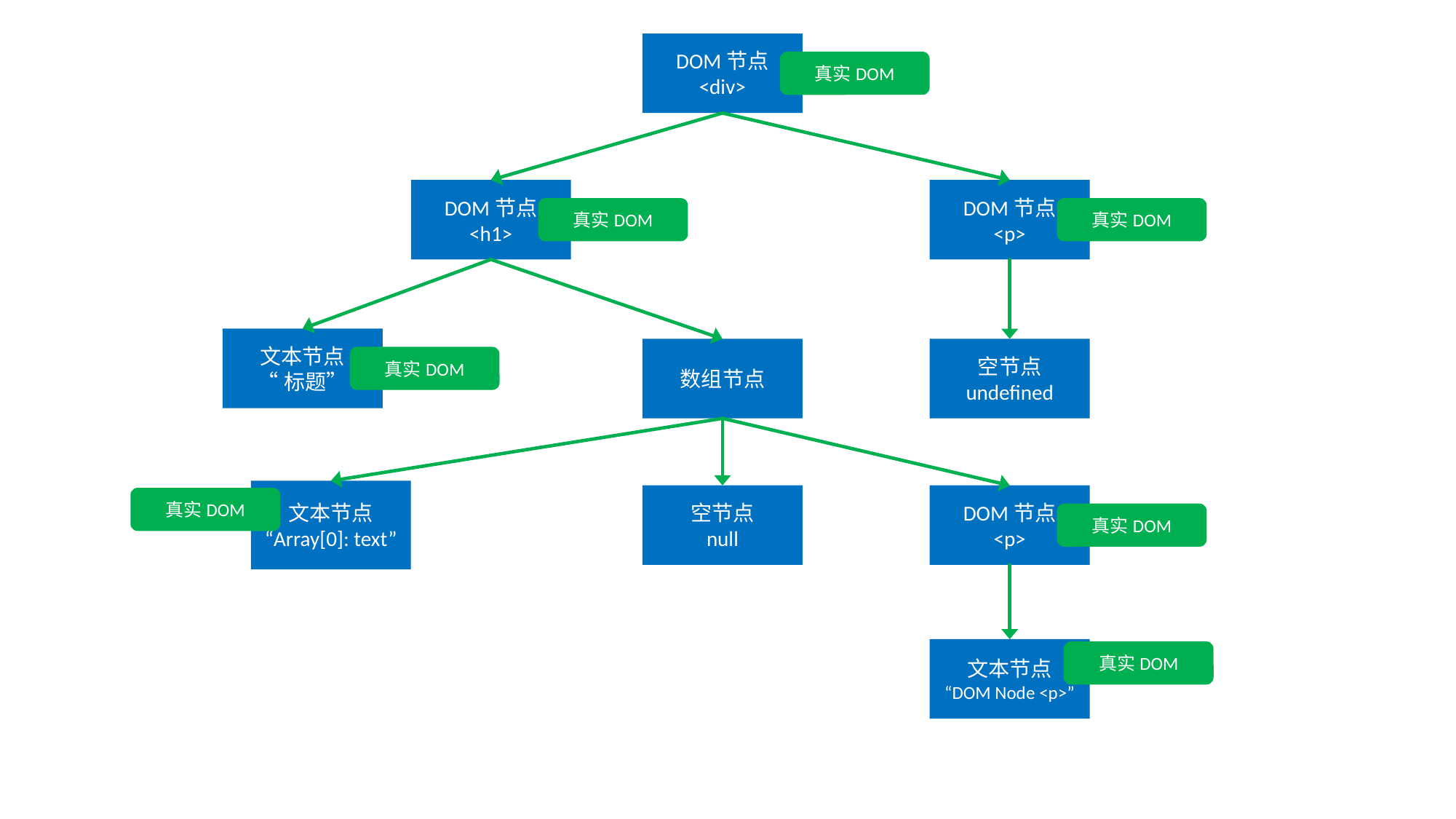

DOM节点
<div>
真实DOM
DOM节点
<h1>
DOM节点
<p>
真实DOM
真实DOM
文本节点
“标题”
数组节点
空节点
undefined
真实DOM
文本节点
“Array[0]: text”
空节点
null
DOM节点
<p>
真实DOM
真实DOM
文本节点
“DOM Node <p>”
真实DOM